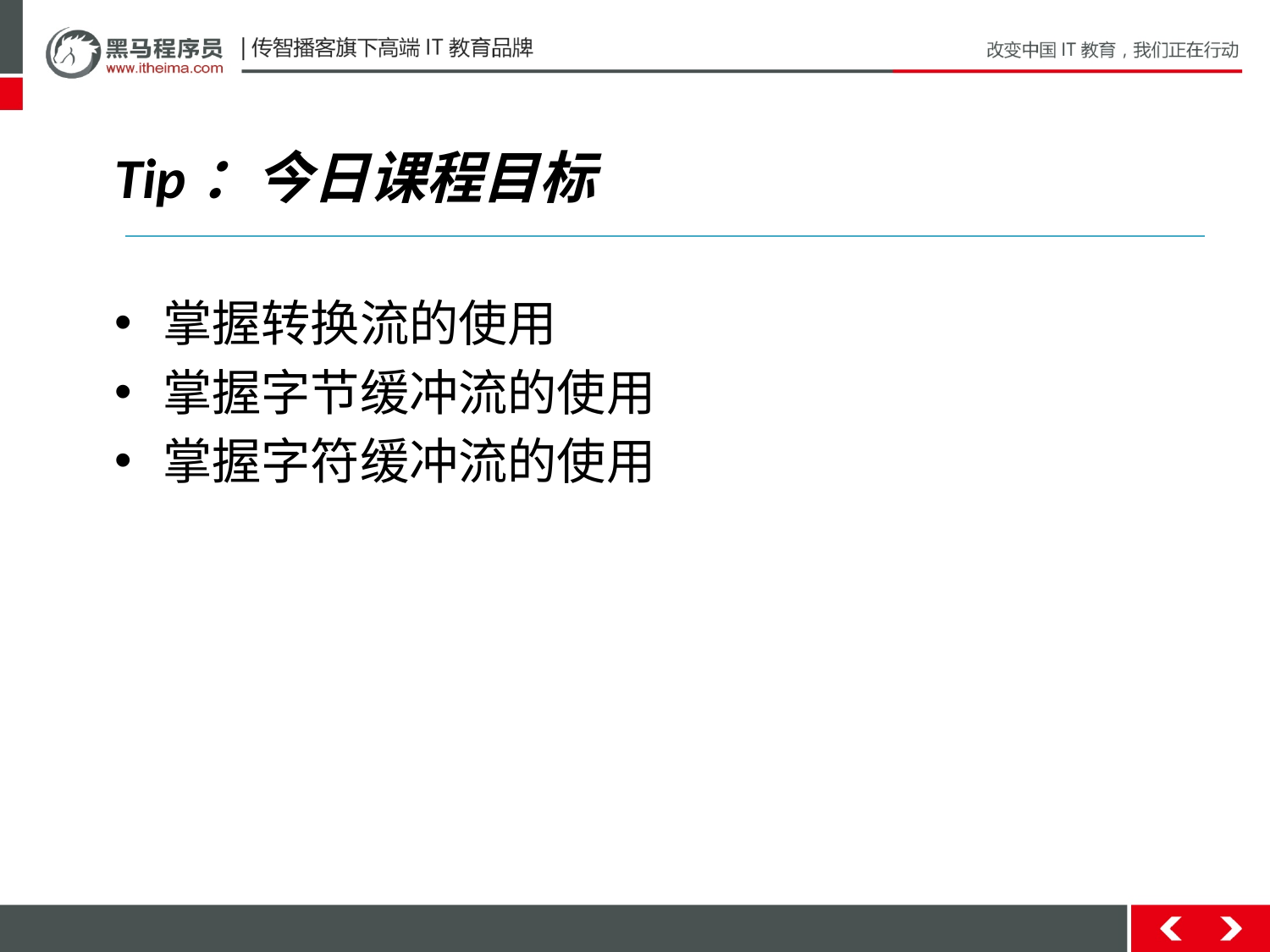

Tip：今日课程目标
掌握转换流的使用
掌握字节缓冲流的使用
掌握字符缓冲流的使用